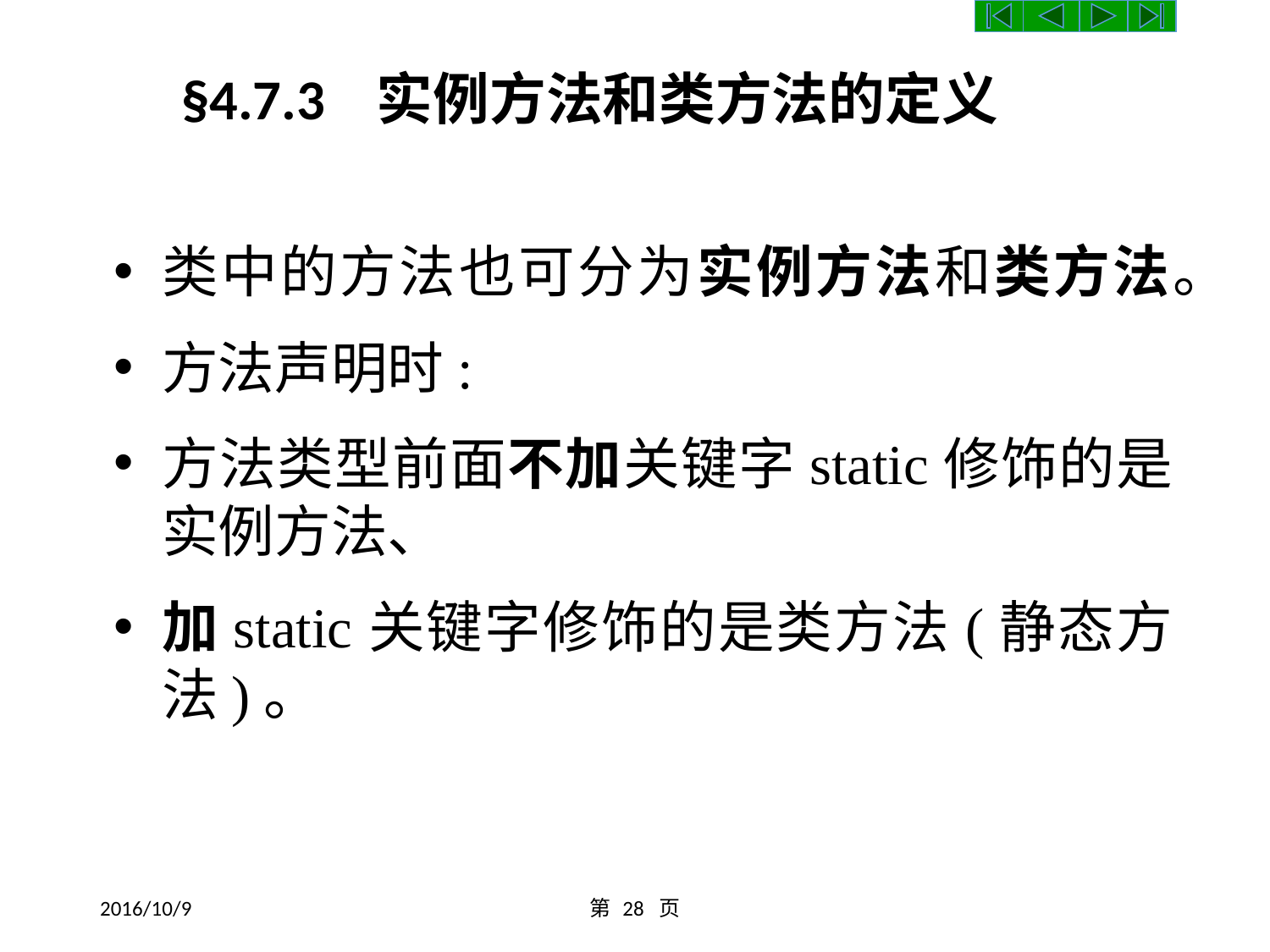

§4.7.3   实例方法和类方法的定义
类中的方法也可分为实例方法和类方法。
方法声明时:
方法类型前面不加关键字static修饰的是实例方法、
加static关键字修饰的是类方法(静态方法)。
2016/10/9
第 28  页